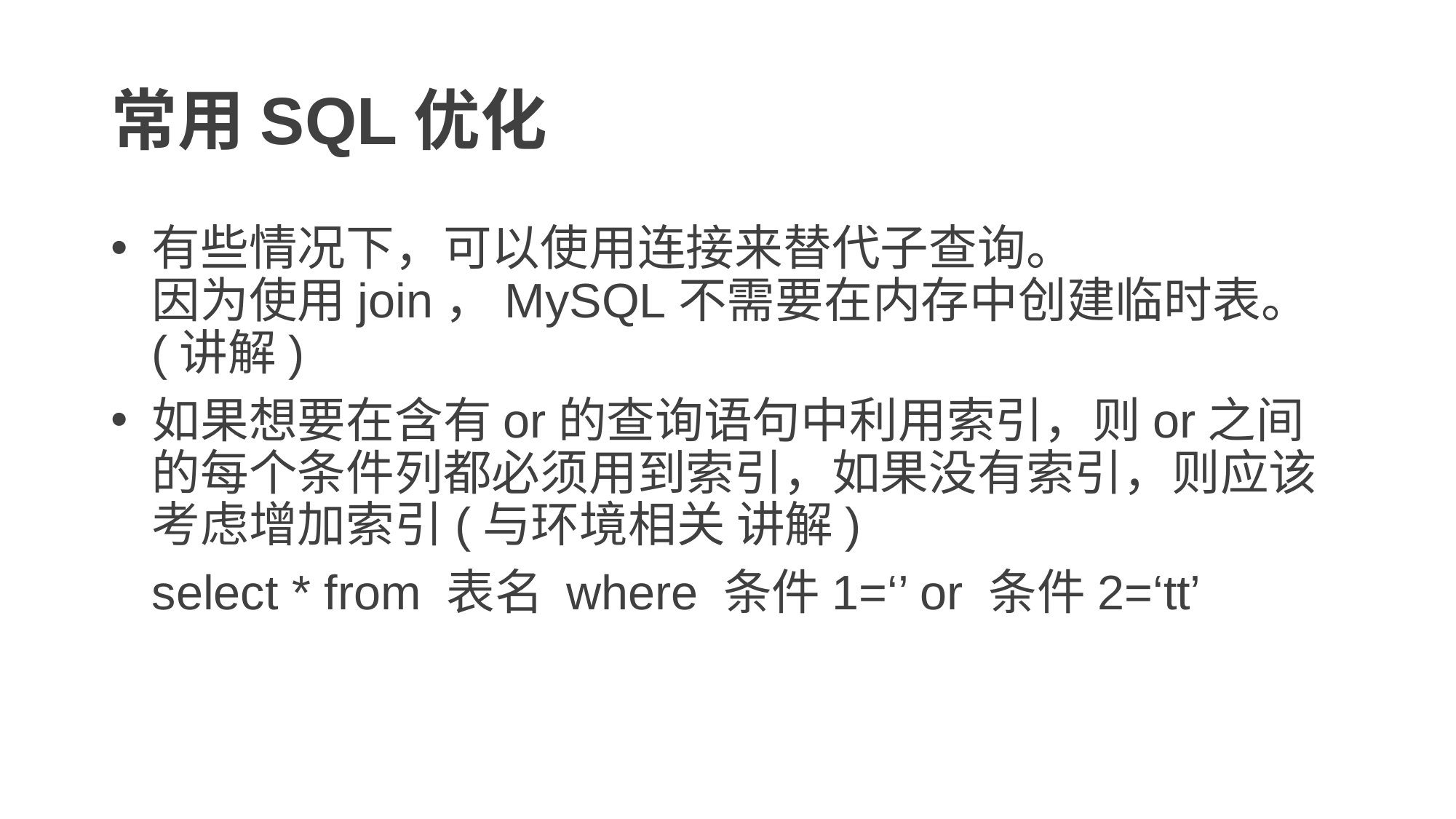

# 常用SQL优化
有些情况下，可以使用连接来替代子查询。
因为使用join，MySQL不需要在内存中创建临时表。(讲解)
如果想要在含有or的查询语句中利用索引，则or之间的每个条件列都必须用到索引，如果没有索引，则应该考虑增加索引(与环境相关 讲解)
	select * from 表名 where 条件1=‘’ or 条件2=‘tt’